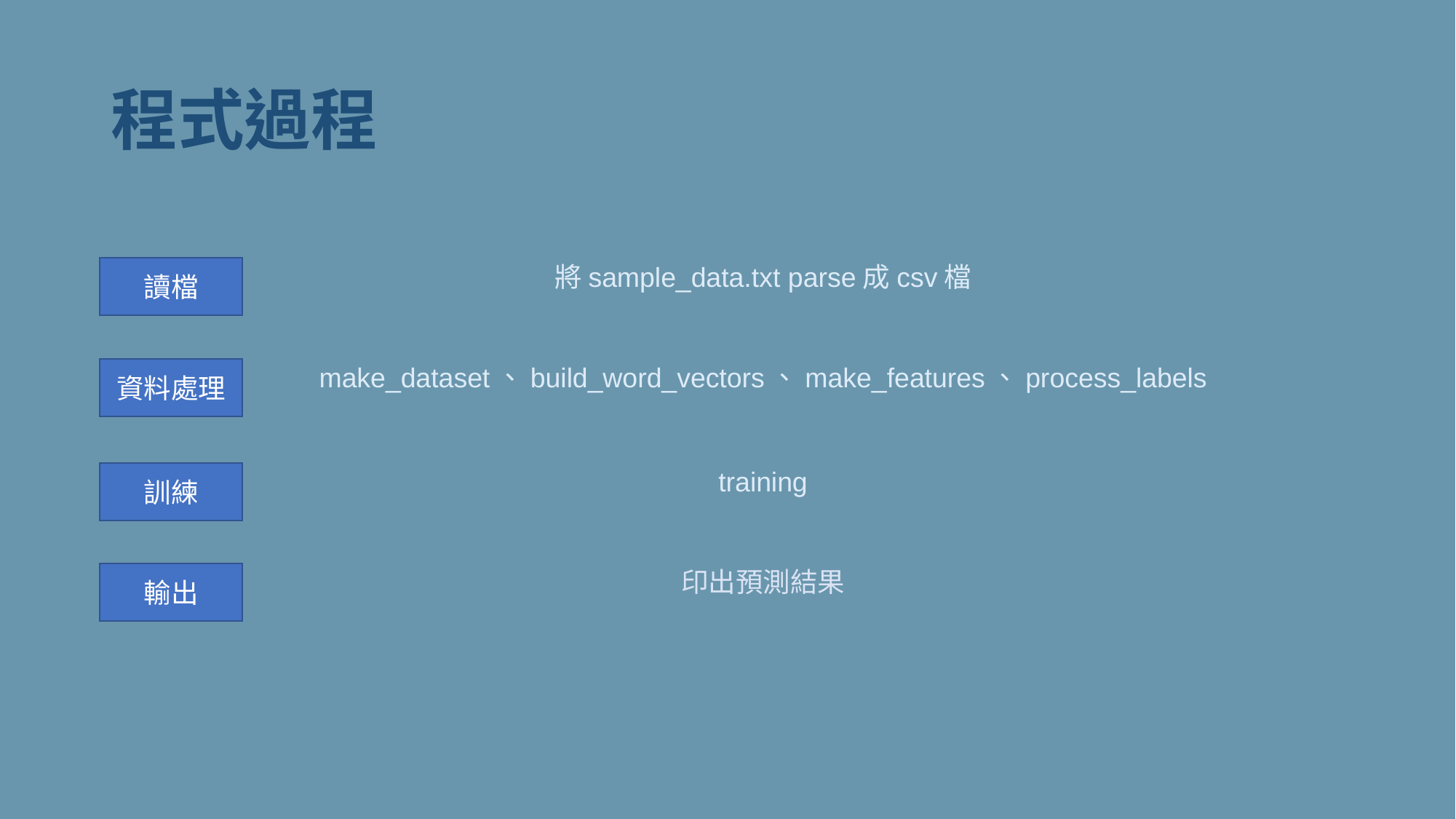

# 程式過程
將sample_data.txt parse成csv檔
讀檔
make_dataset、build_word_vectors、make_features、process_labels
資料處理
training
訓練
印出預測結果
輸出